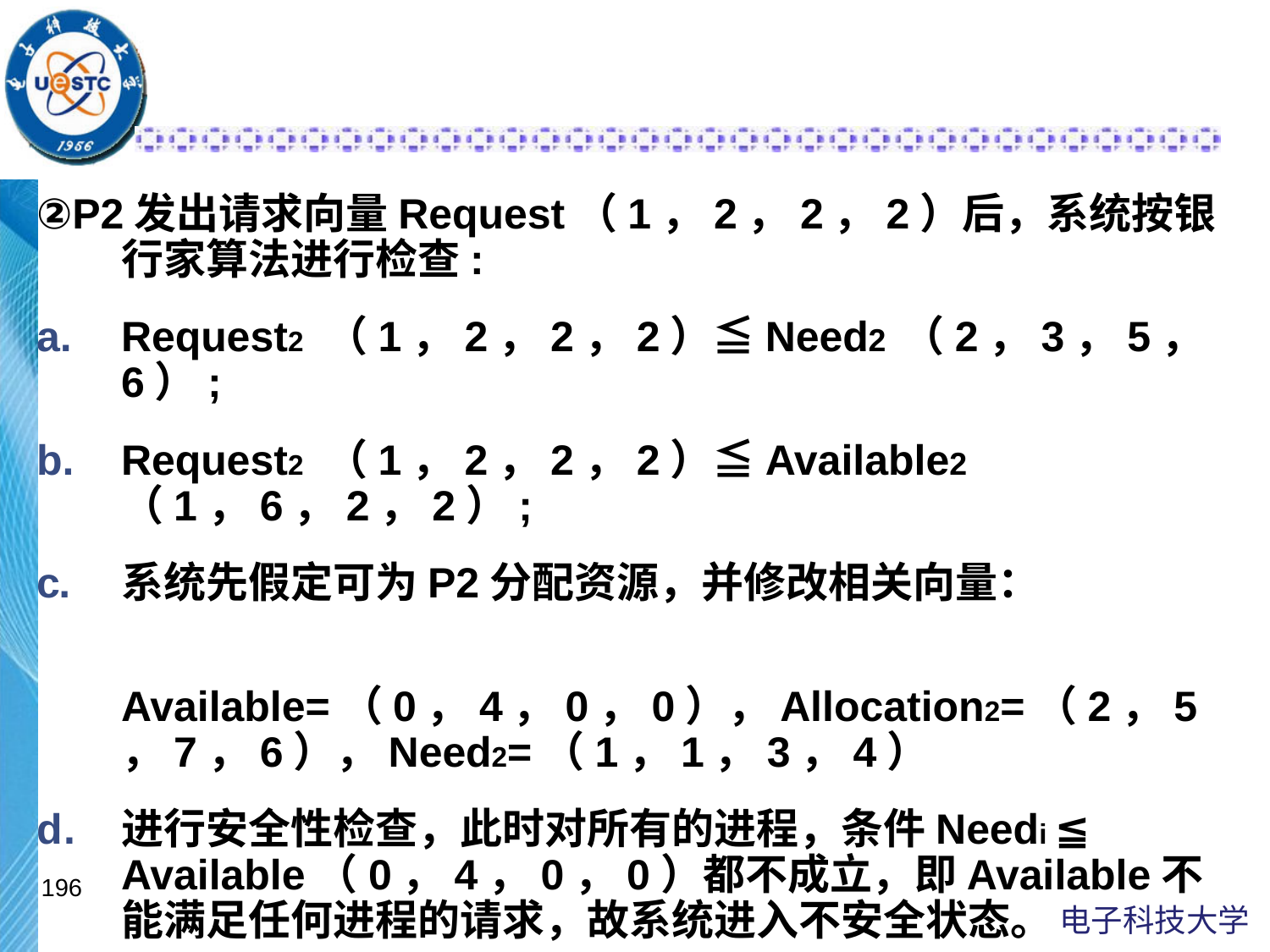

②P2发出请求向量Request（1，2，2，2）后，系统按银行家算法进行检查:
Request2 （1，2，2，2）≦Need2 （2，3，5，6）;
Request2 （1，2，2，2）≦Available2 （1，6，2，2）;
系统先假定可为P2分配资源，并修改相关向量：
  Available=（0，4，0，0），Allocation2=（2，5，7，6），Need2=（1，1，3，4）
进行安全性检查，此时对所有的进程，条件Needi ≦ Available（0，4，0，0）都不成立，即Available不能满足任何进程的请求，故系统进入不安全状态。
因此，进程P2提出资源请求后，系统不能将资源分配给它。
196